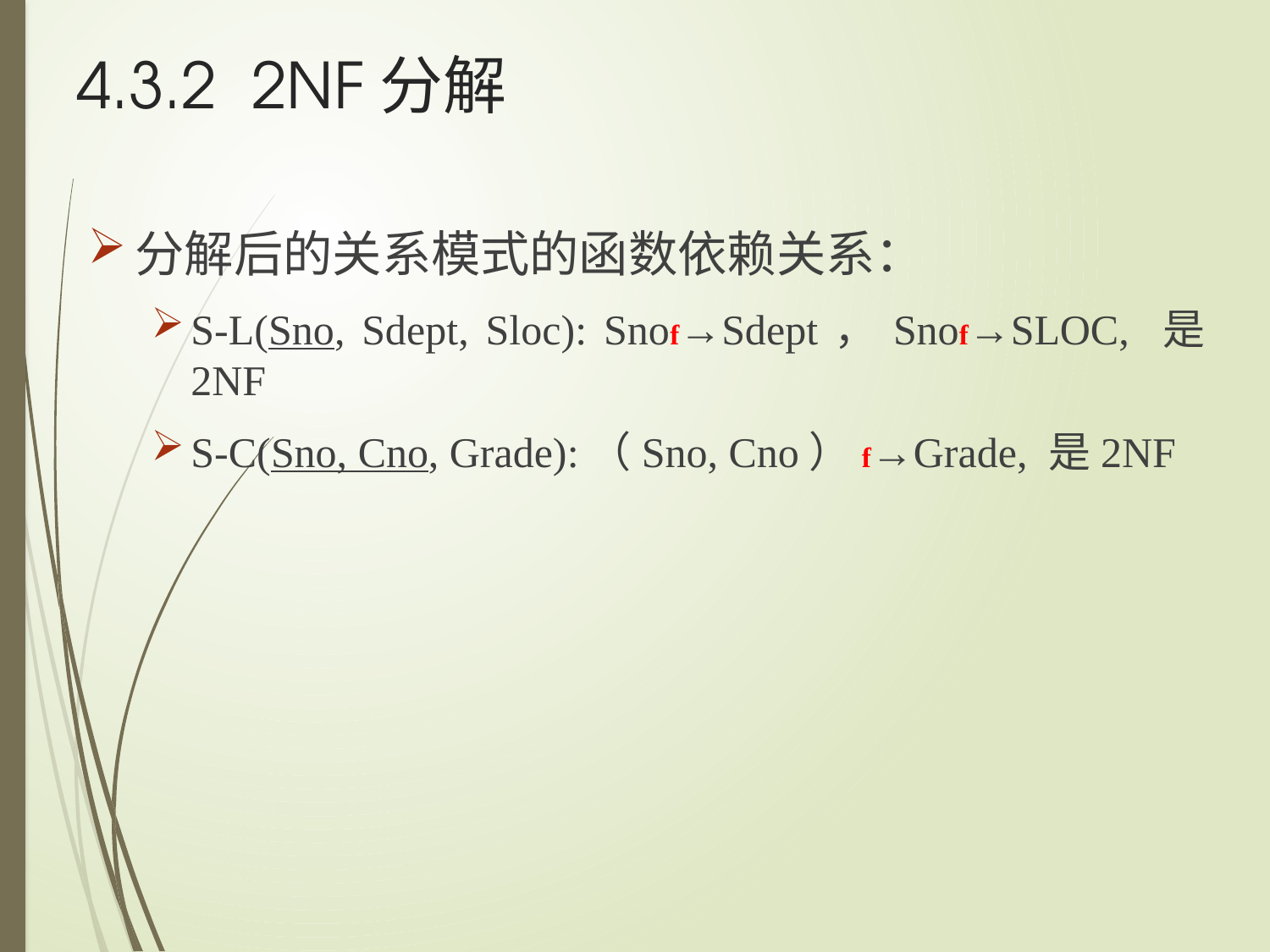

# 4.3.2  2NF分解
分解后的关系模式的函数依赖关系：
S-L(Sno, Sdept, Sloc): Snof→Sdept，Snof→SLOC, 是2NF
S-C(Sno, Cno, Grade):（Sno, Cno）f→Grade, 是2NF